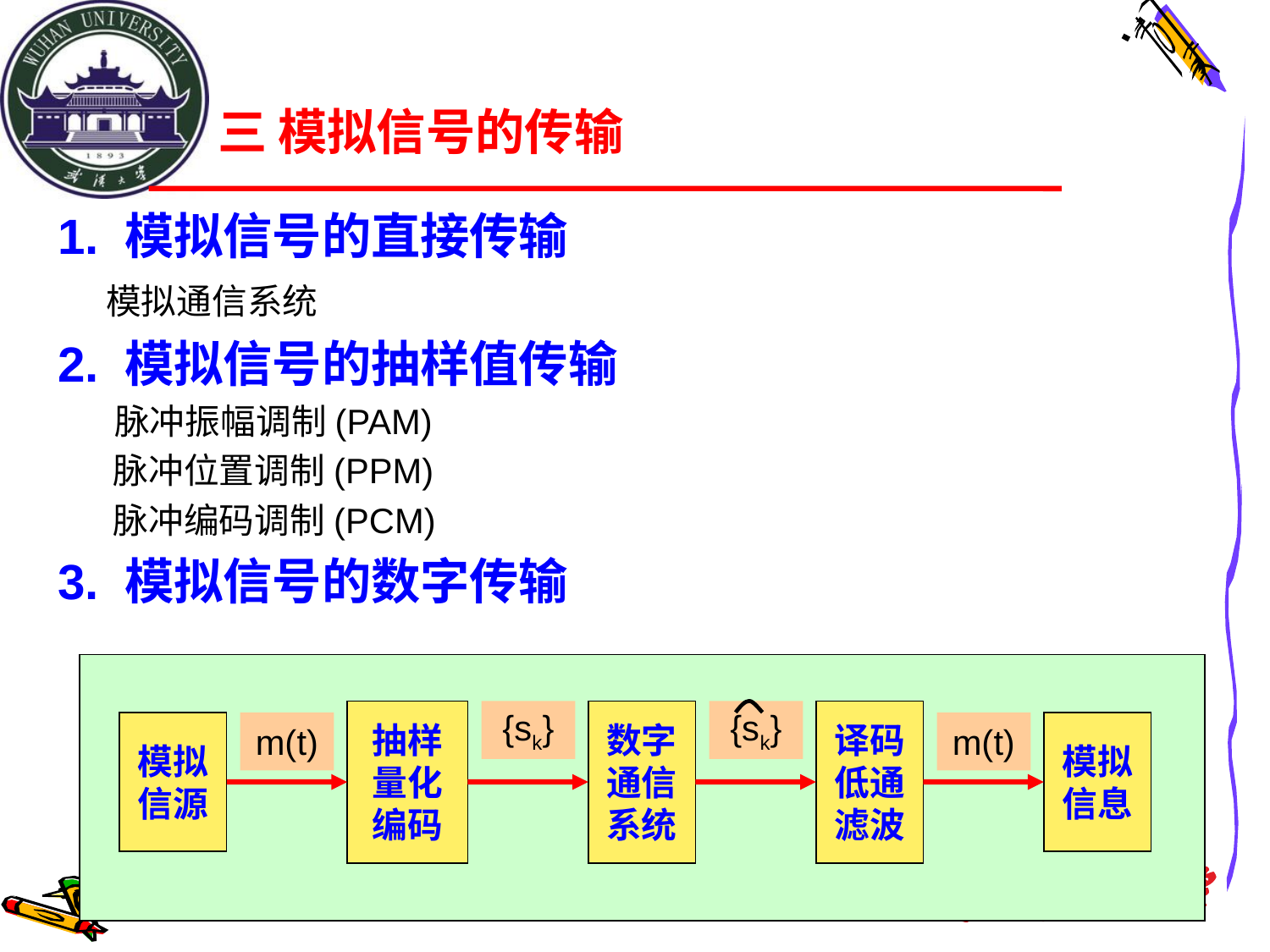

# 三 模拟信号的传输
1. 模拟信号的直接传输
    模拟通信系统
2. 模拟信号的抽样值传输
      脉冲振幅调制(PAM)
      脉冲位置调制(PPM)
      脉冲编码调制(PCM)
3. 模拟信号的数字传输

抽样
量化
编码
{sk}
数字
通信
系统
{sk}

译码
低通
滤波
模拟
信源
m(t)
m(t)
模拟
信息